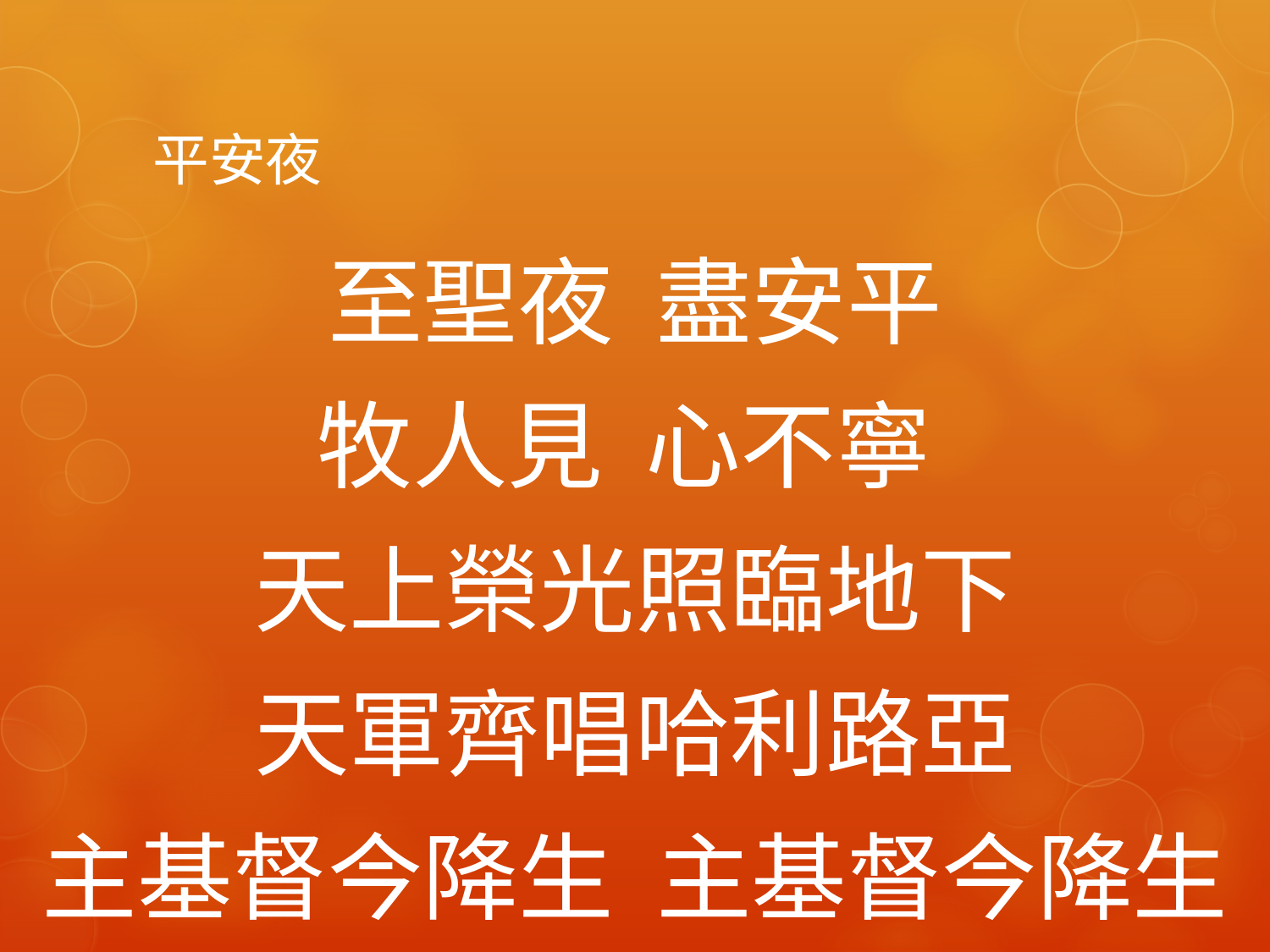

# 平安夜
至聖夜  盡安平
牧人見  心不寧
天上榮光照臨地下
天軍齊唱哈利路亞
主基督今降生  主基督今降生